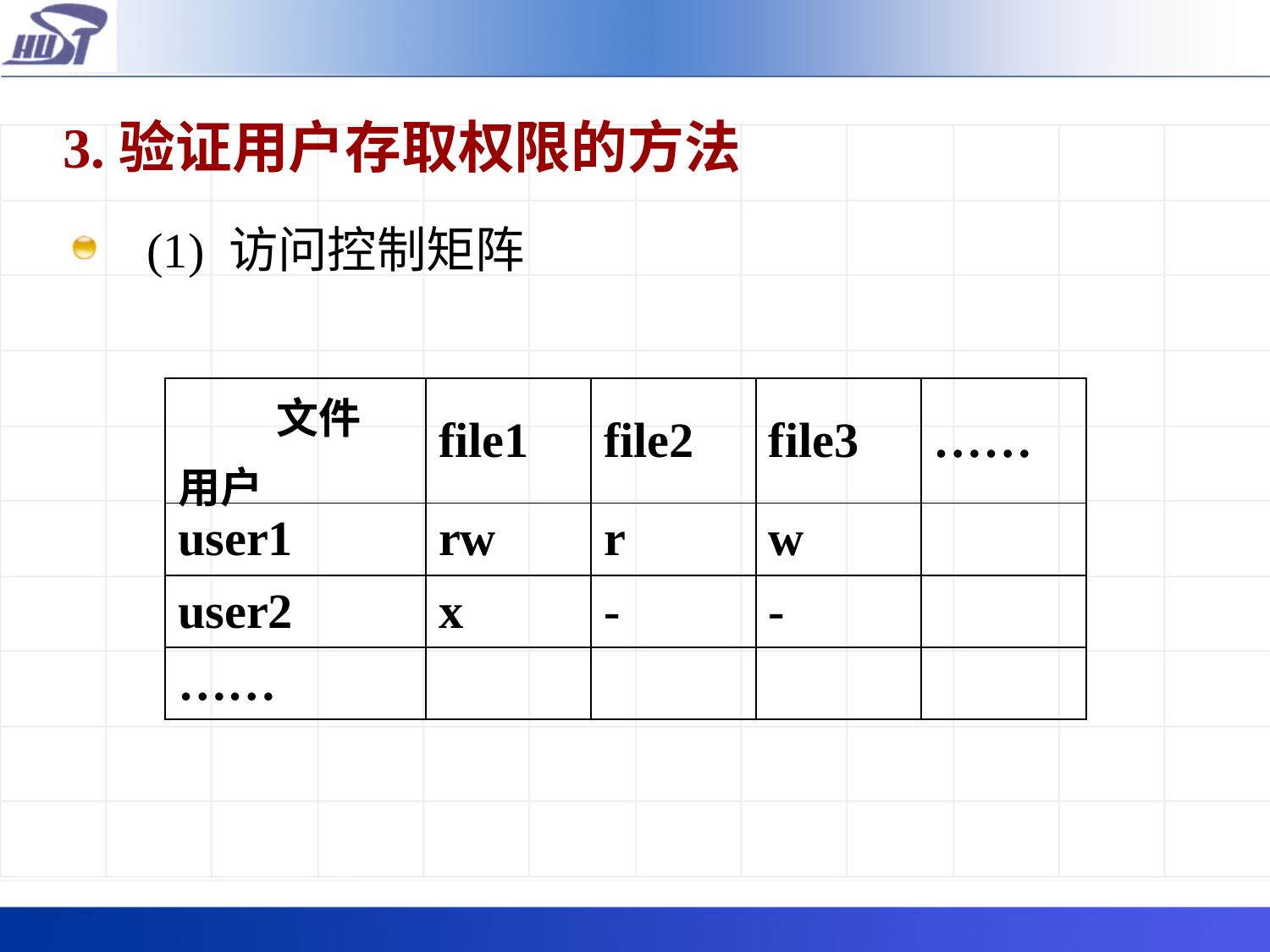

# 3.验证用户存取权限的方法
(1) 访问控制矩阵
| 文件 用户 | file1 | file2 | file3 | …… |
| --- | --- | --- | --- | --- |
| user1 | rw | r | w |  |
| user2 | x | - | - |  |
| …… |  |  |  |  |